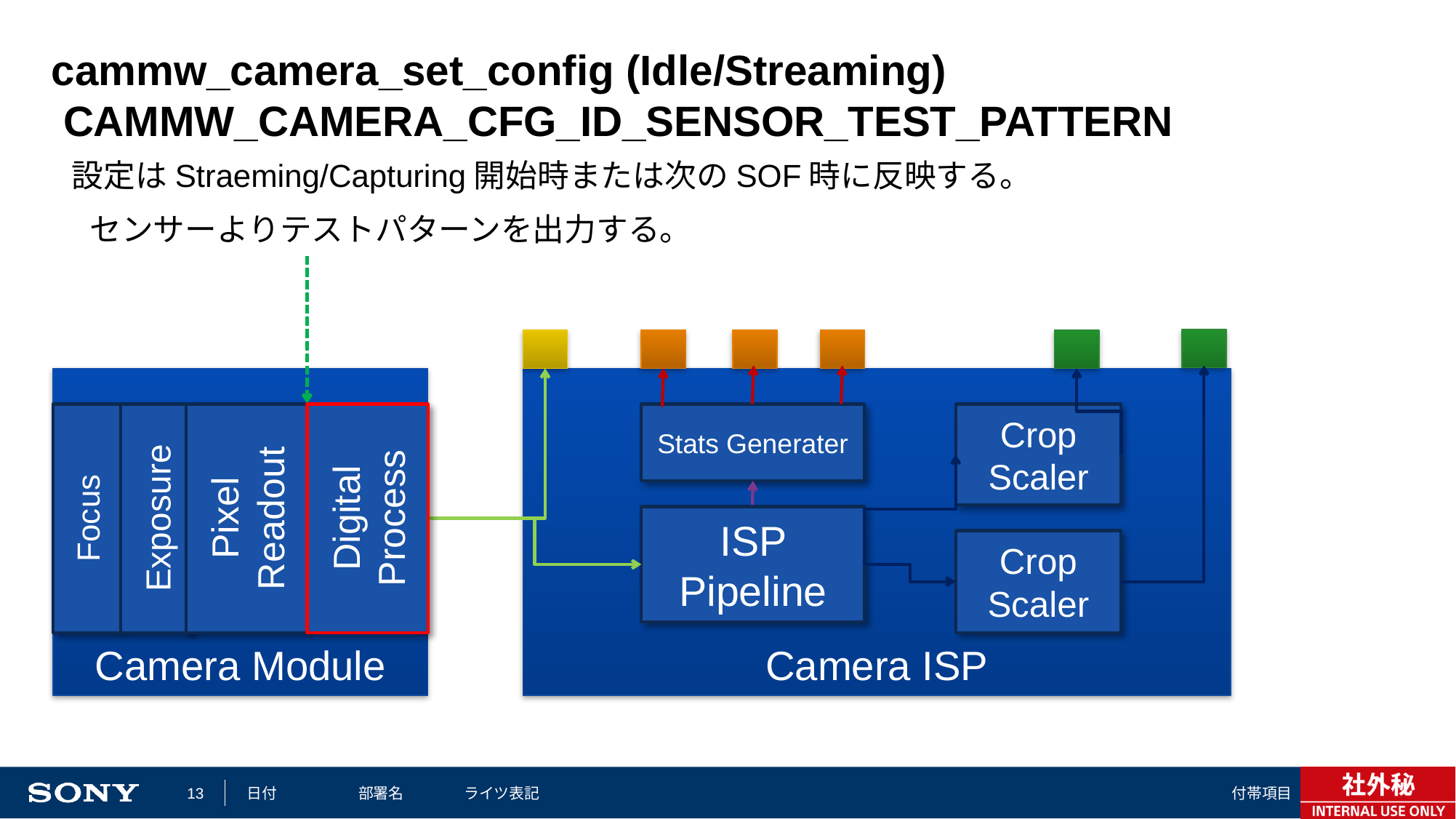

# cammw_camera_set_config (Idle/Streaming) CAMMW_CAMERA_CFG_ID_SENSOR_TEST_PATTERN
設定はStraeming/Capturing開始時または次のSOF時に反映する。
センサーよりテストパターンを出力する。

Camera ISP
Camera Module
Crop
Scaler
Digital Process
Focus
Exposure
Pixel Readout
Stats Generater
ISP Pipeline
Crop
Scaler